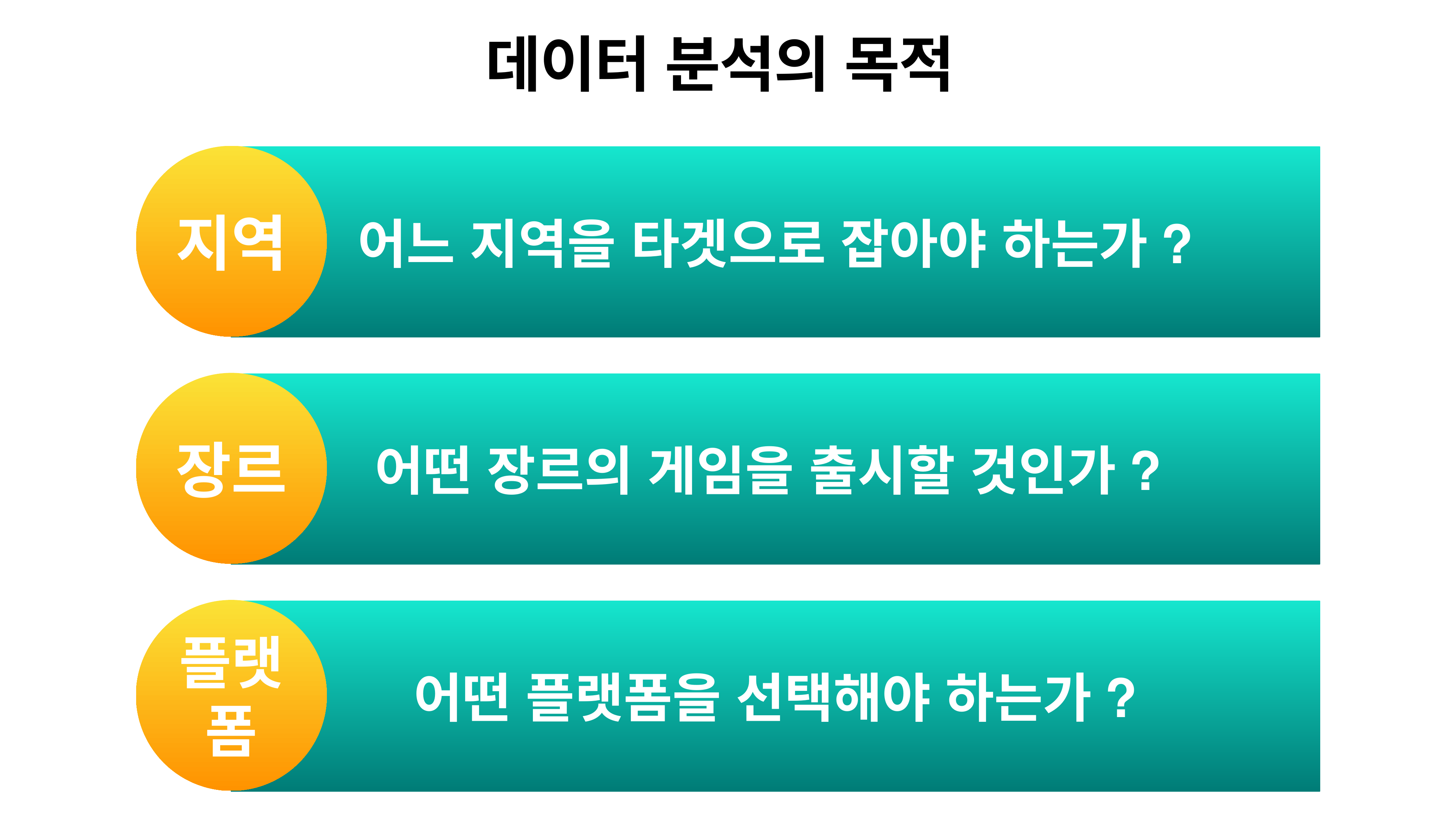

데이터 분석의 목적
지역
어느 지역을 타겟으로 잡아야 하는가?
장르
어떤 장르의 게임을 출시할 것인가?
플랫폼
어떤 플랫폼을 선택해야 하는가?